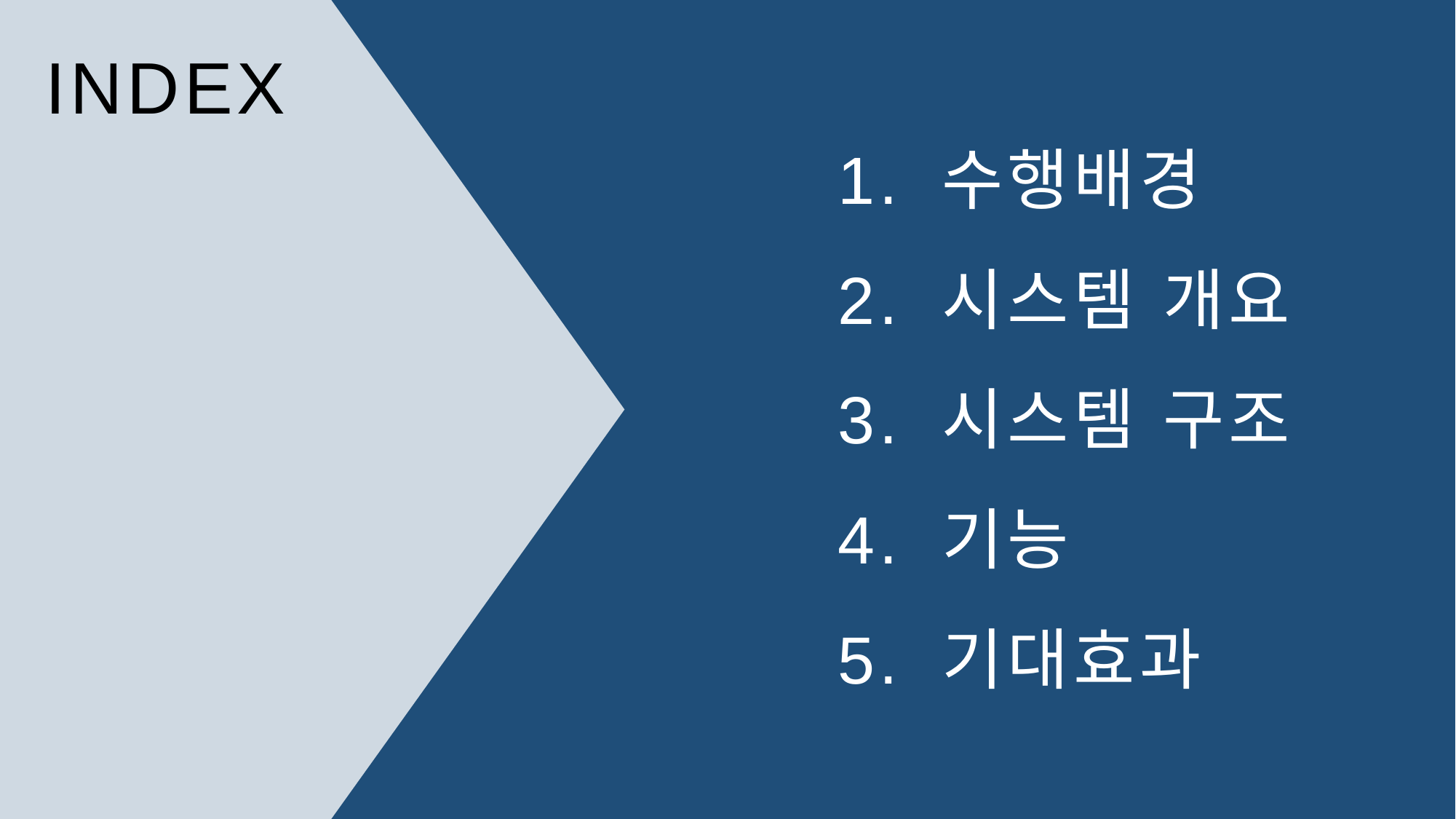

INDEX
1. 수행배경
2. 시스템 개요
3. 시스템 구조
4. 기능
5. 기대효과